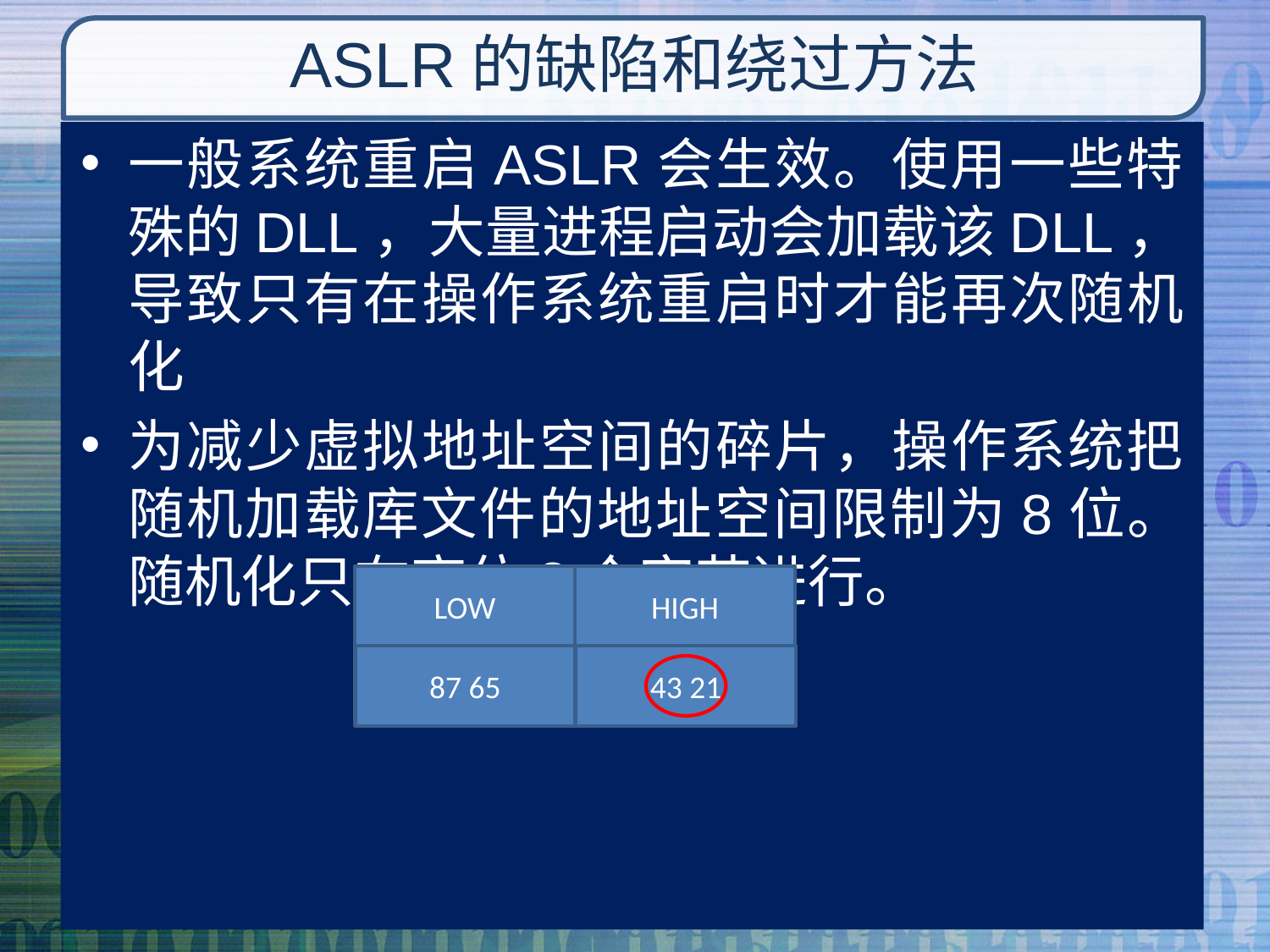

# ASLR的缺陷和绕过方法
一般系统重启ASLR会生效。使用一些特殊的DLL，大量进程启动会加载该DLL，导致只有在操作系统重启时才能再次随机化
为减少虚拟地址空间的碎片，操作系统把随机加载库文件的地址空间限制为8位。随机化只在高位2个字节进行。
LOW
HIGH
87 65
43 21